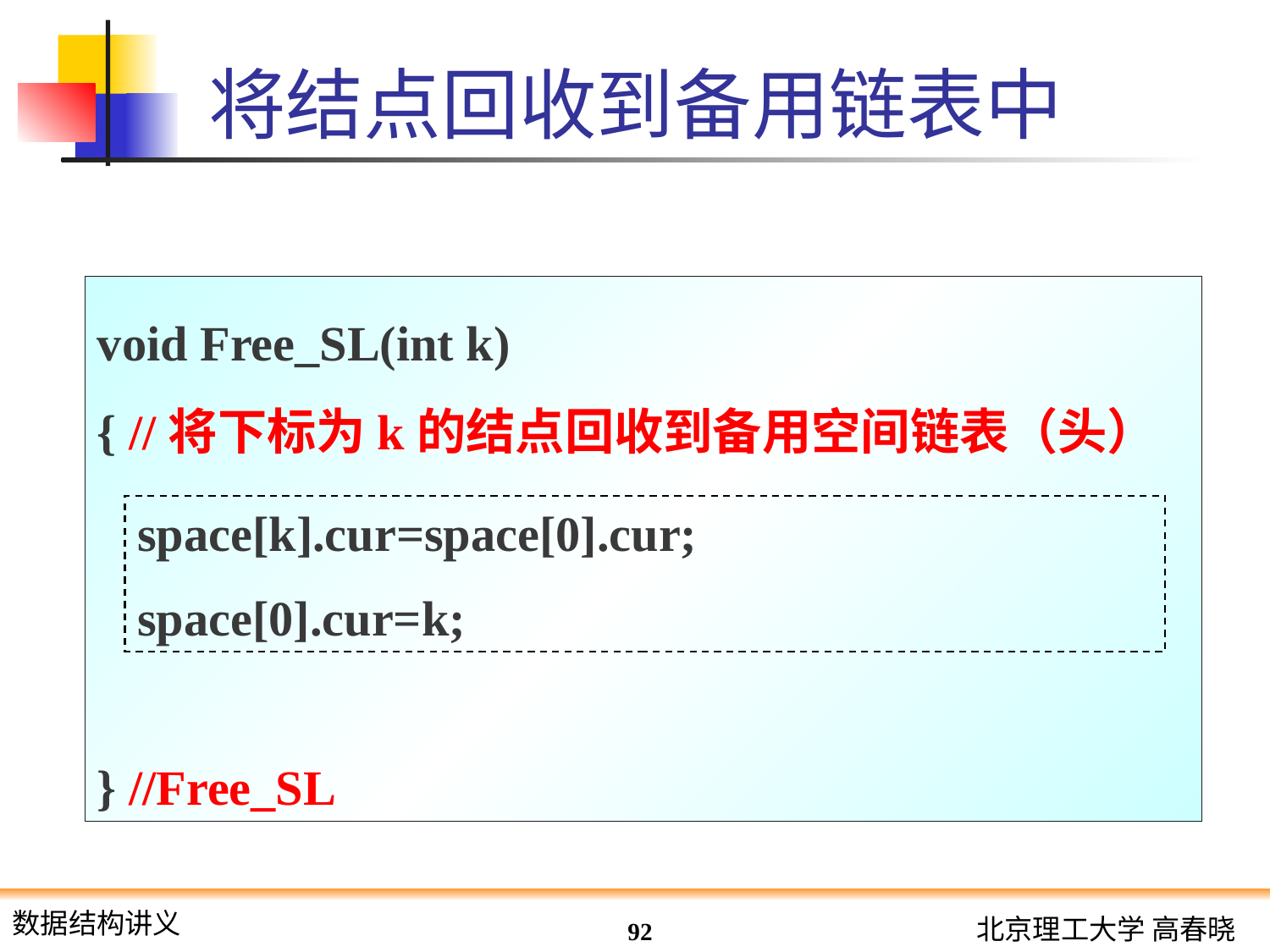

# 将结点回收到备用链表中
void Free_SL(int k)
{ //将下标为k的结点回收到备用空间链表（头）

} //Free_SL
space[k].cur=space[0].cur;
space[0].cur=k;
92